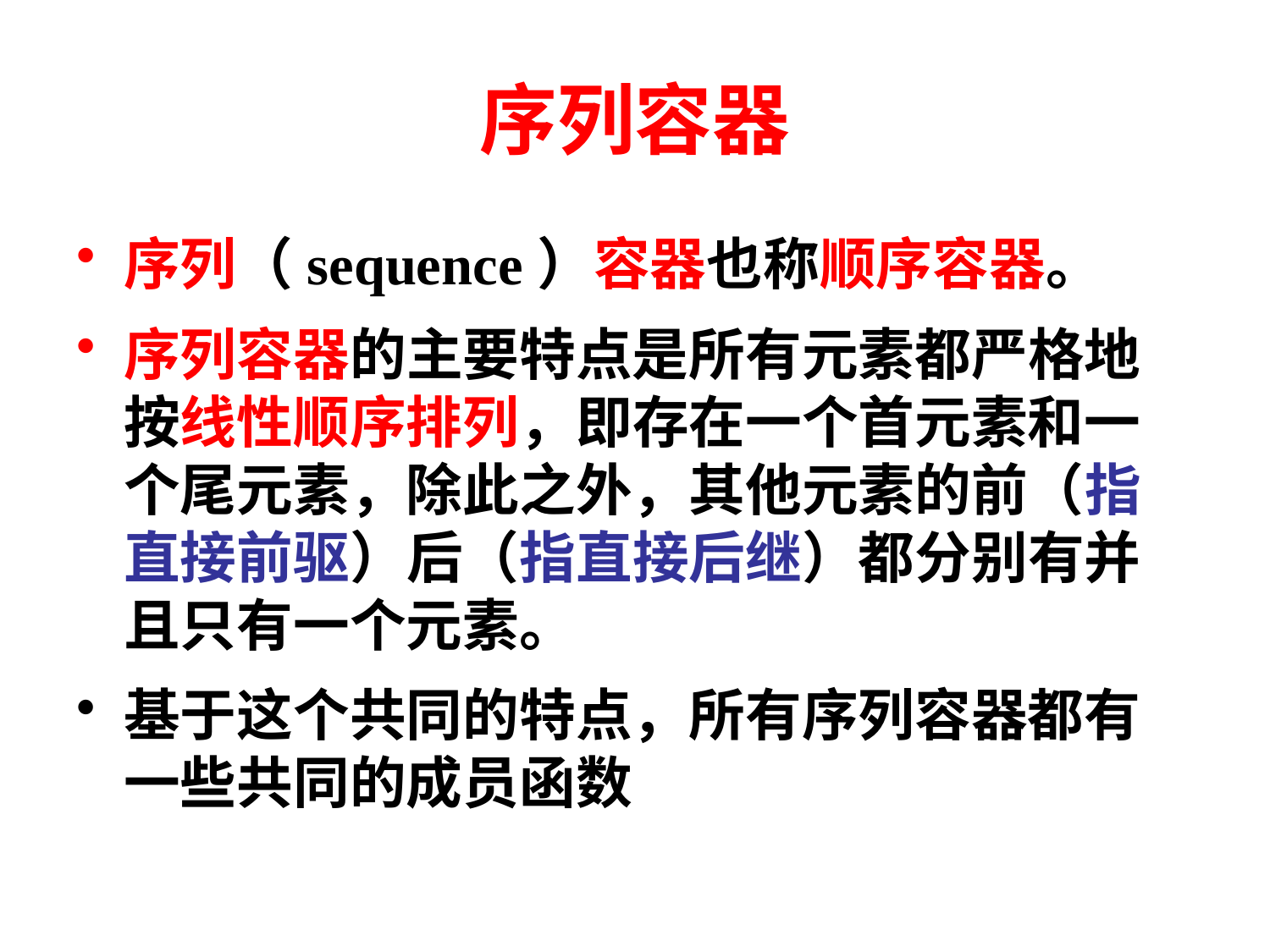

# 序列容器
序列（sequence）容器也称顺序容器。
序列容器的主要特点是所有元素都严格地按线性顺序排列，即存在一个首元素和一个尾元素，除此之外，其他元素的前（指直接前驱）后（指直接后继）都分别有并且只有一个元素。
基于这个共同的特点，所有序列容器都有一些共同的成员函数